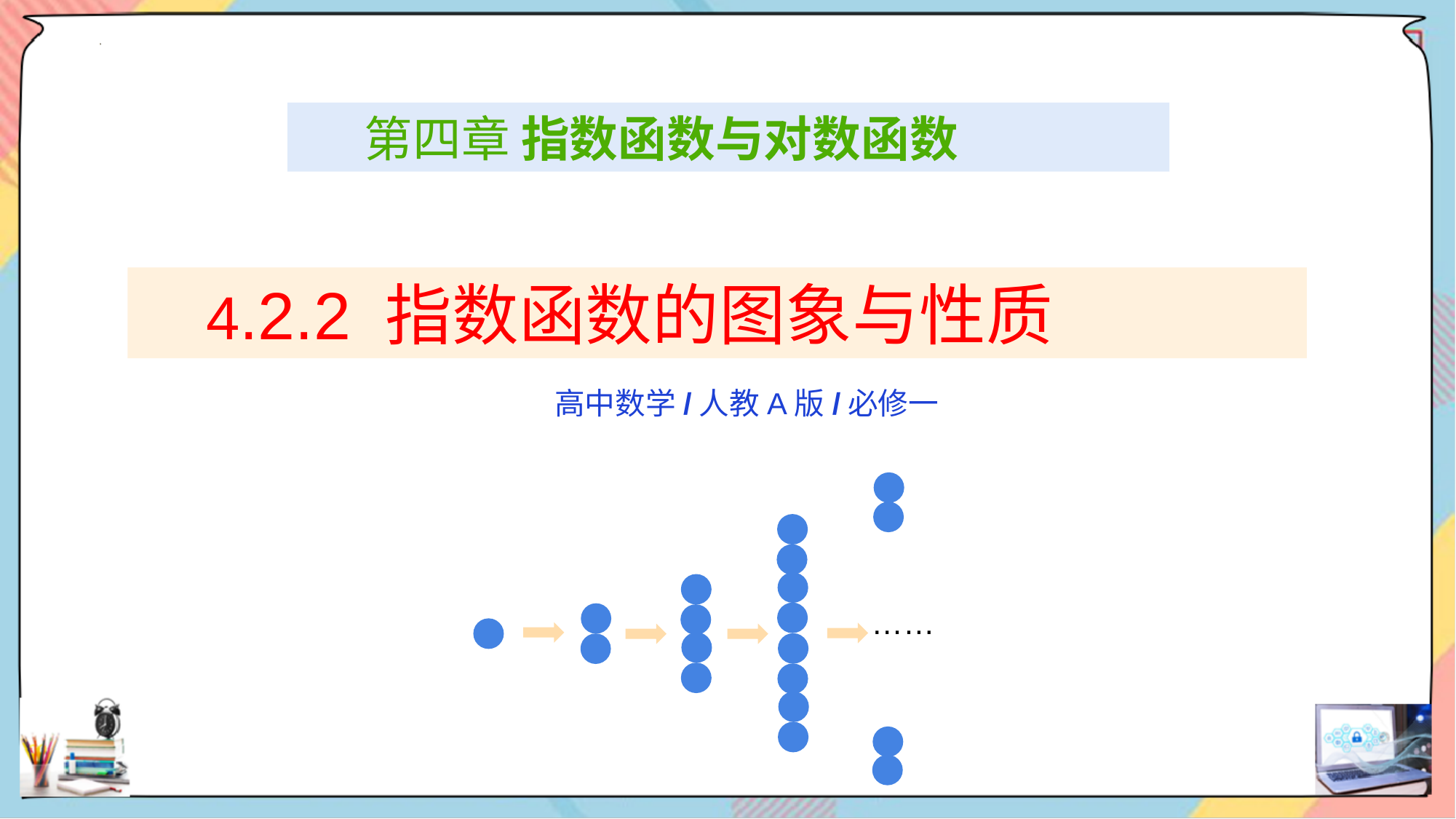

第四章 指数函数与对数函数
    4.2.2 指数函数的图象与性质
高中数学/人教A版/必修一

……